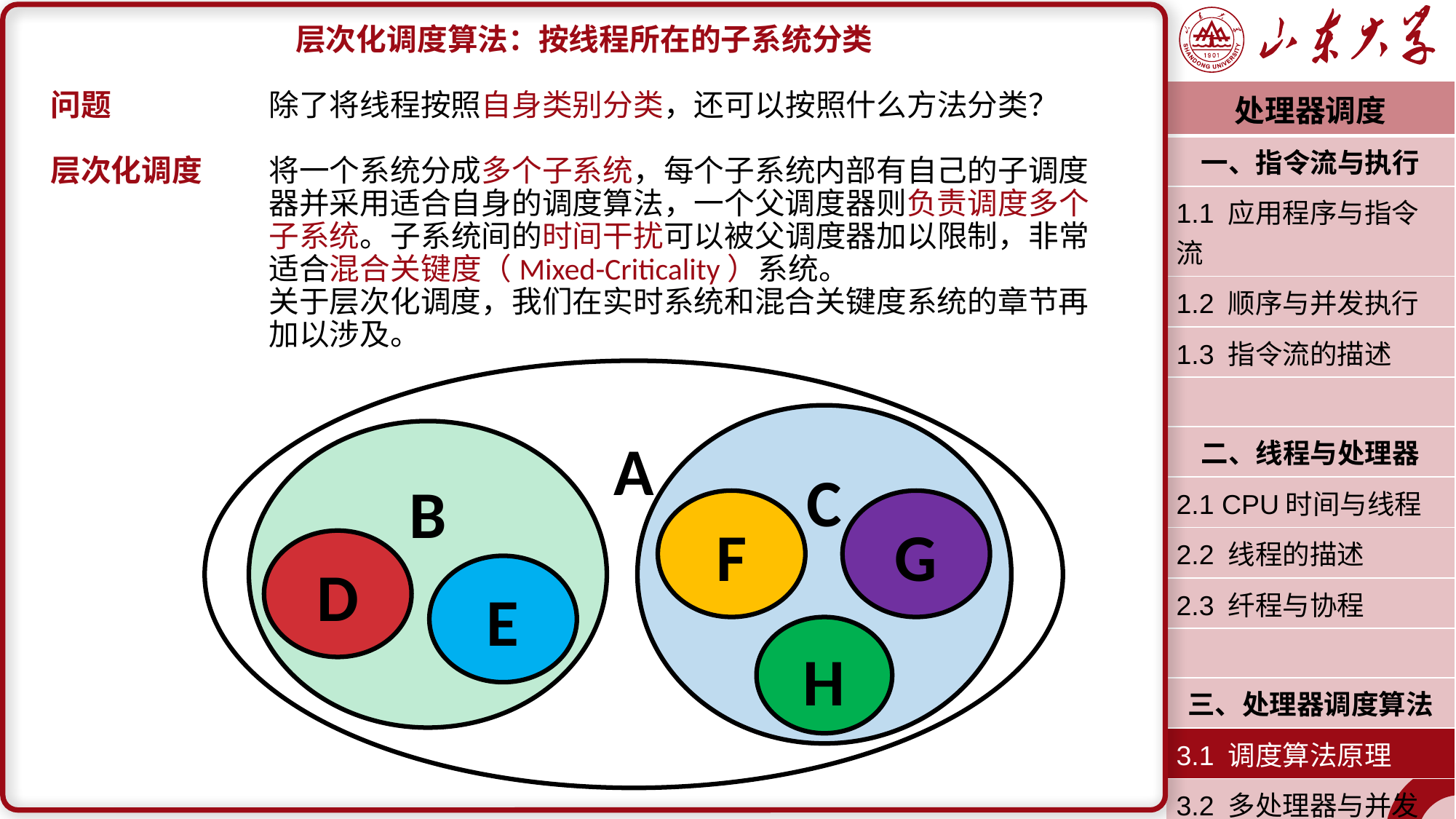

层次化调度算法：按线程所在的子系统分类

问题		除了将线程按照自身类别分类，还可以按照什么方法分类？

层次化调度	将一个系统分成多个子系统，每个子系统内部有自己的子调度		器并采用适合自身的调度算法，一个父调度器则负责调度多个		子系统。子系统间的时间干扰可以被父调度器加以限制，非常		适合混合关键度（Mixed-Criticality）系统。
		关于层次化调度，我们在实时系统和混合关键度系统的章节再		加以涉及。
| 处理器调度 |
| --- |
| 一、指令流与执行 |
| 1.1 应用程序与指令流 |
| 1.2 顺序与并发执行 |
| 1.3 指令流的描述 |
|  |
| 二、线程与处理器 |
| 2.1 CPU时间与线程 |
| 2.2 线程的描述 |
| 2.3 纤程与协程 |
|  |
| 三、处理器调度算法 |
| 3.1 调度算法原理 |
| 3.2 多处理器与并发 |
| 潘润宇 2023.03 |
A
C
B
F
G
D
E
H